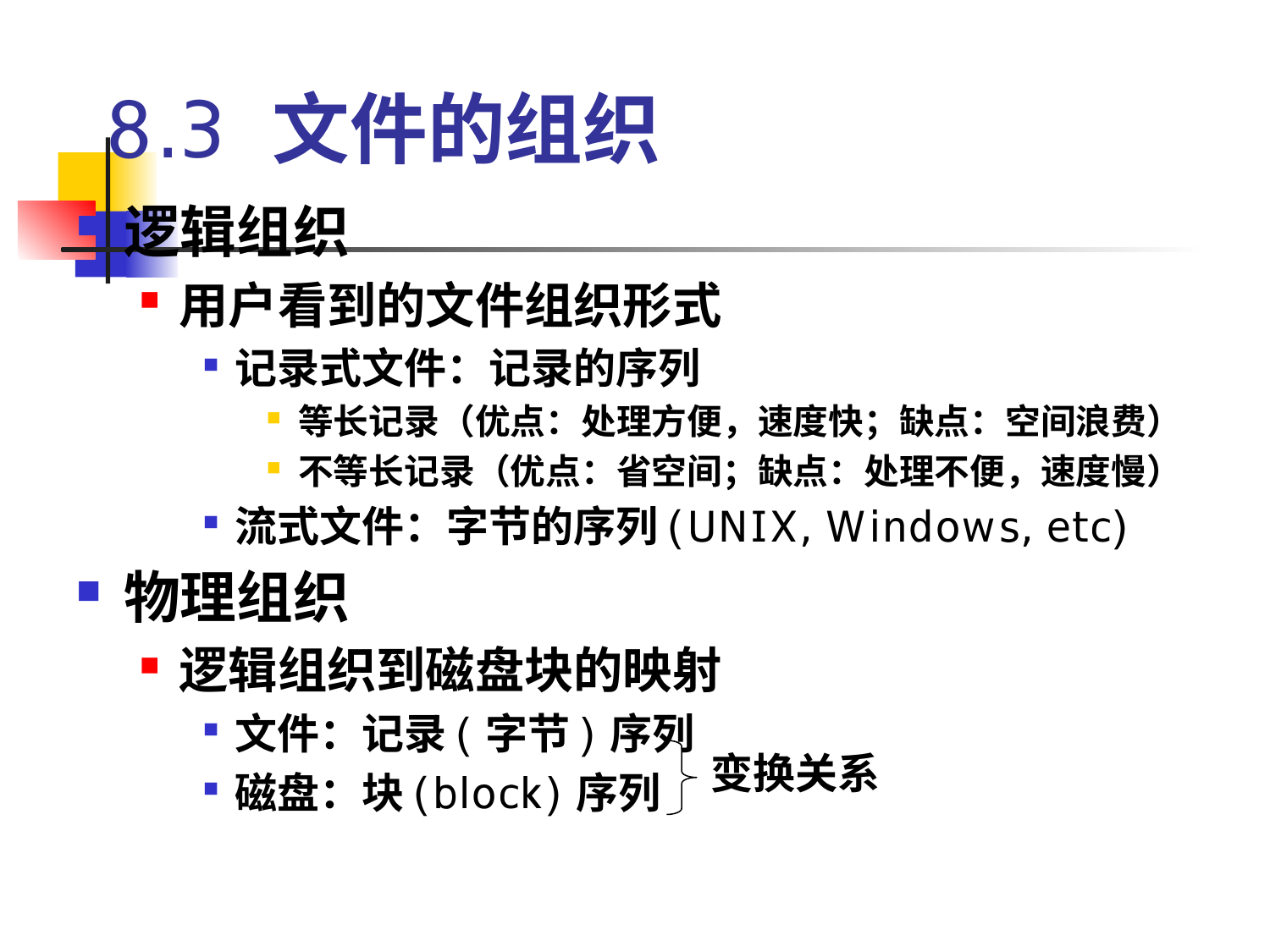

# 8.3 文件的组织
逻辑组织
用户看到的文件组织形式
记录式文件：记录的序列
等长记录（优点：处理方便，速度快；缺点：空间浪费）
不等长记录（优点：省空间；缺点：处理不便，速度慢）
流式文件：字节的序列(UNIX, Windows, etc)
物理组织
逻辑组织到磁盘块的映射
文件：记录(字节)序列
磁盘：块(block)序列

变换关系